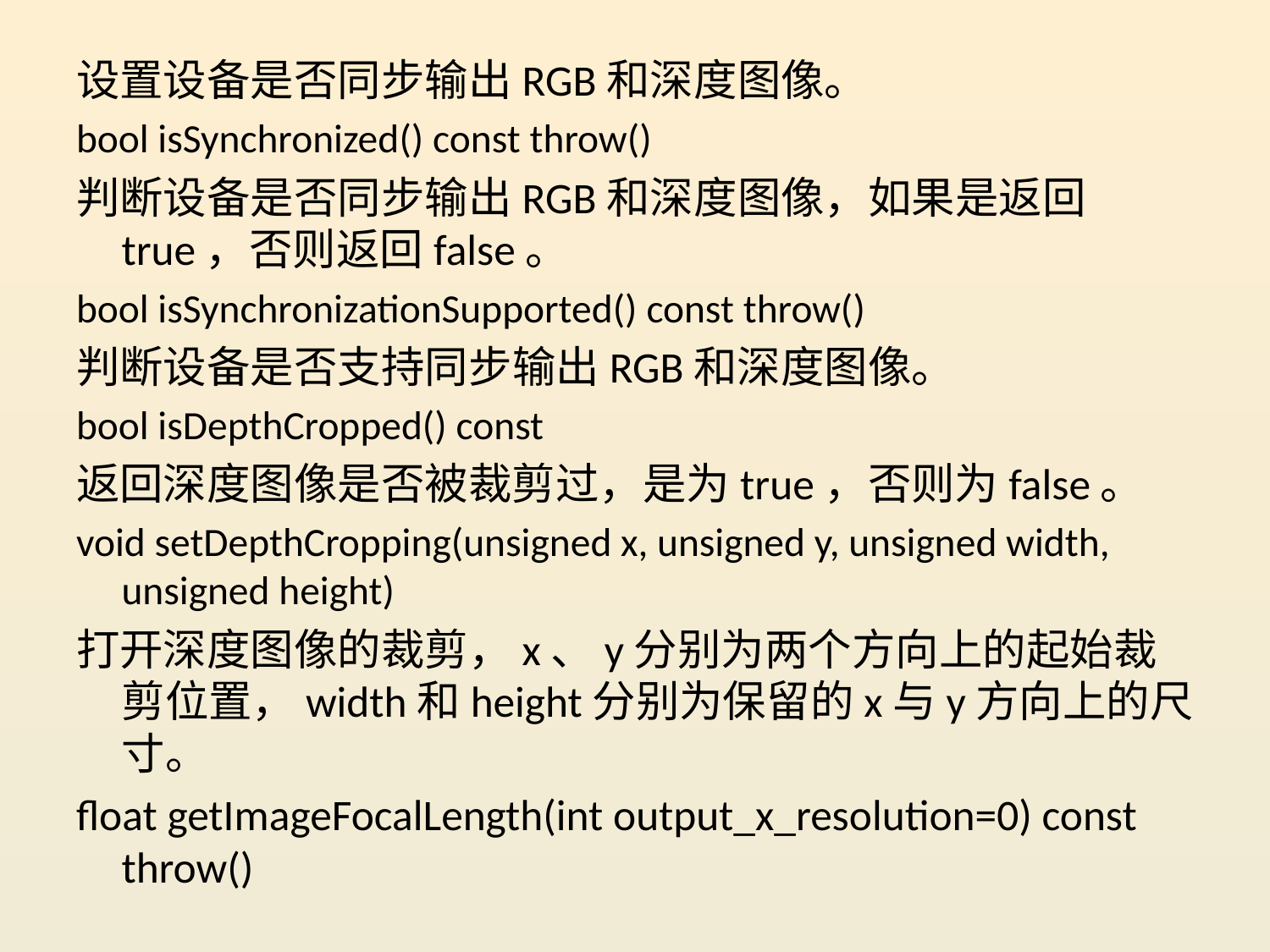

设置设备是否同步输出RGB和深度图像。
bool isSynchronized() const throw()
判断设备是否同步输出RGB和深度图像，如果是返回true，否则返回false。
bool isSynchronizationSupported() const throw()
判断设备是否支持同步输出RGB和深度图像。
bool isDepthCropped() const
返回深度图像是否被裁剪过，是为true，否则为false。
void setDepthCropping(unsigned x, unsigned y, unsigned width, unsigned height)
打开深度图像的裁剪，x、y分别为两个方向上的起始裁剪位置，width和height分别为保留的x与y方向上的尺寸。
float getImageFocalLength(int output_x_resolution=0) const throw()